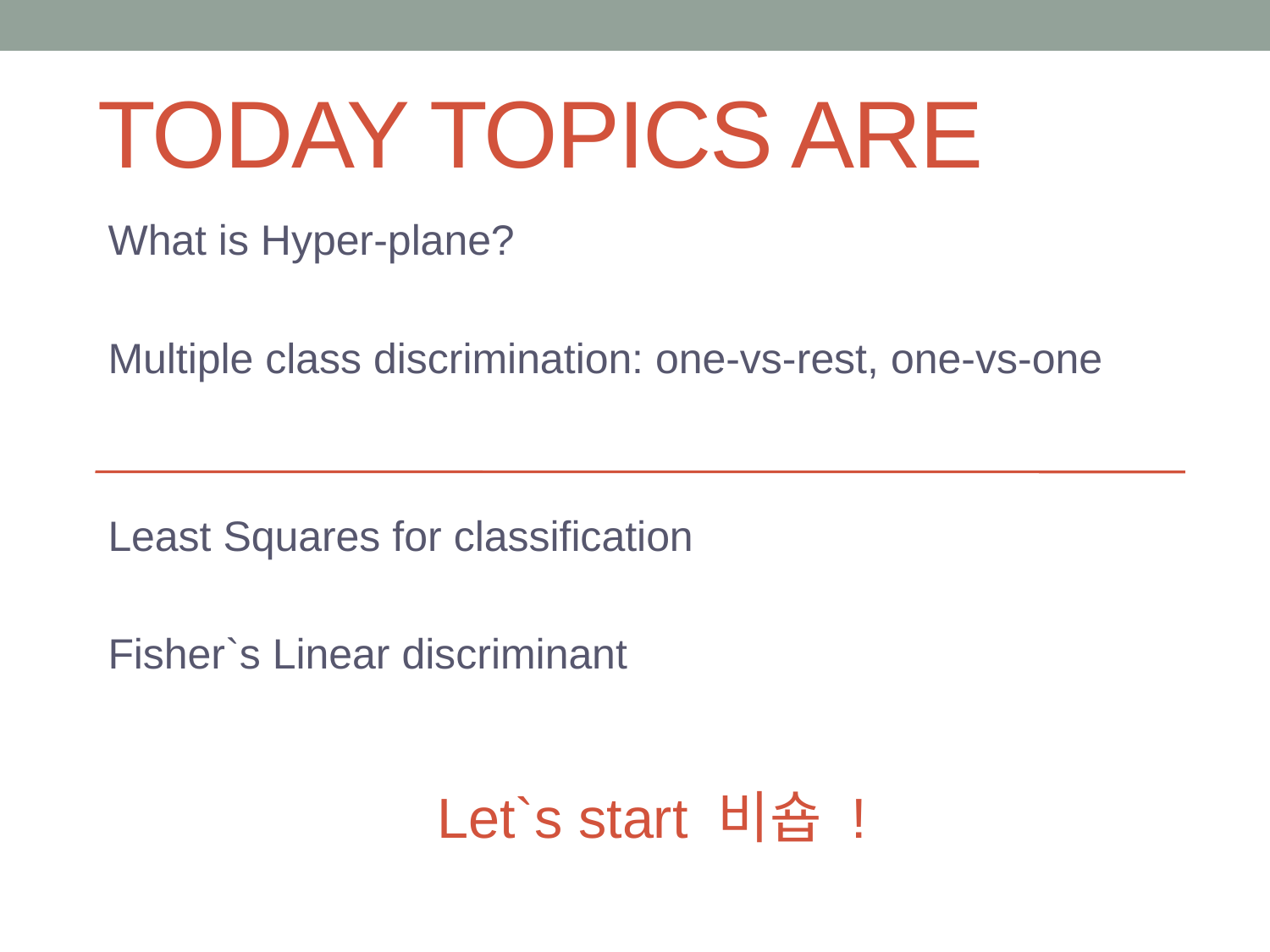

TODAY TOPICs are
#
What is Hyper-plane?

Multiple class discrimination: one-vs-rest, one-vs-one

Least Squares for classification

Fisher`s Linear discriminant

Let`s start 비숍 !